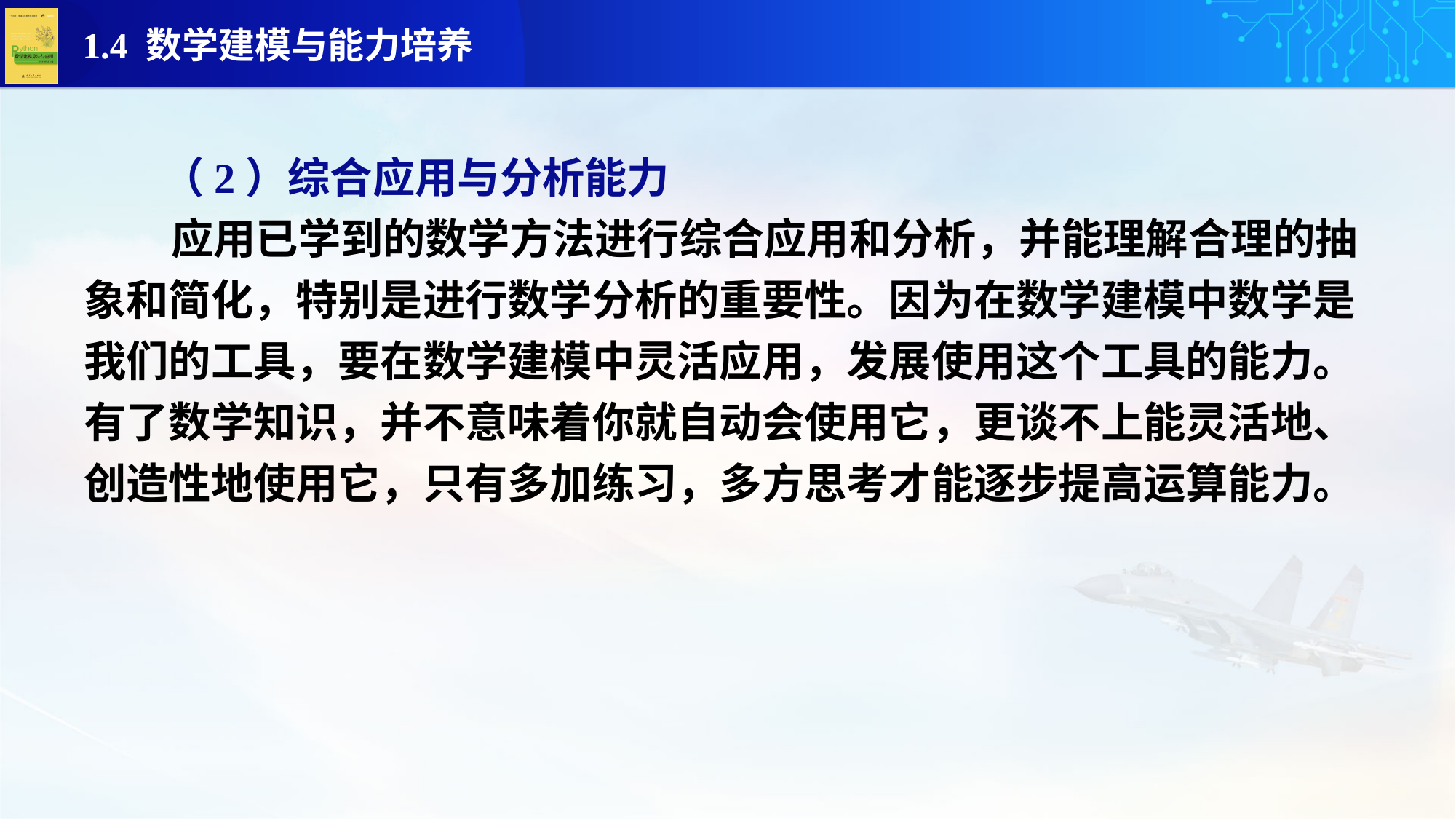

（2）综合应用与分析能力
        应用已学到的数学方法进行综合应用和分析，并能理解合理的抽象和简化，特别是进行数学分析的重要性。因为在数学建模中数学是我们的工具，要在数学建模中灵活应用，发展使用这个工具的能力。有了数学知识，并不意味着你就自动会使用它，更谈不上能灵活地、创造性地使用它，只有多加练习，多方思考才能逐步提高运算能力。